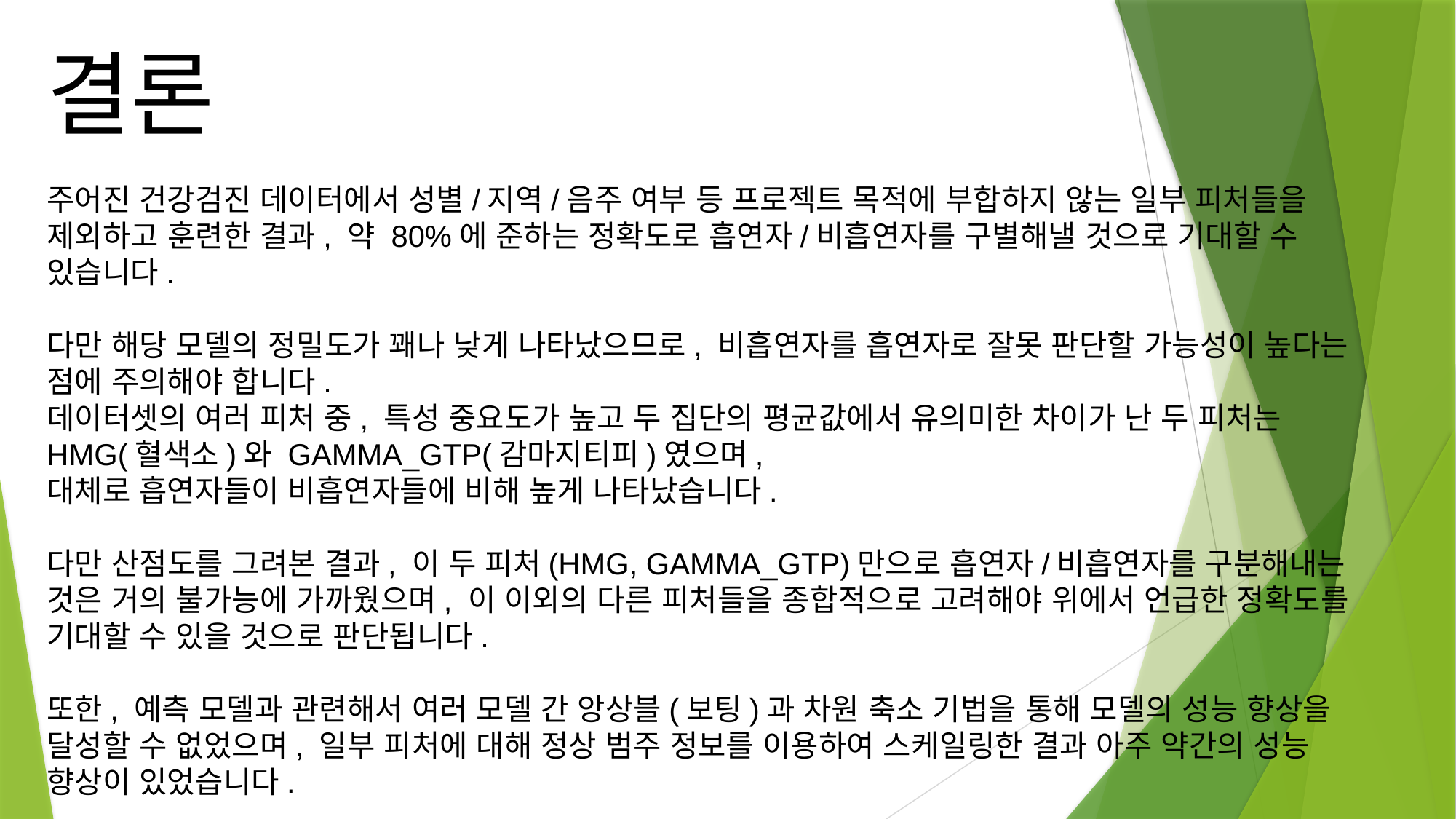

결론
주어진 건강검진 데이터에서 성별/지역/음주 여부 등 프로젝트 목적에 부합하지 않는 일부 피처들을 제외하고 훈련한 결과, 약 80%에 준하는 정확도로 흡연자/비흡연자를 구별해낼 것으로 기대할 수 있습니다.

다만 해당 모델의 정밀도가 꽤나 낮게 나타났으므로, 비흡연자를 흡연자로 잘못 판단할 가능성이 높다는 점에 주의해야 합니다.
데이터셋의 여러 피처 중, 특성 중요도가 높고 두 집단의 평균값에서 유의미한 차이가 난 두 피처는 HMG(혈색소)와 GAMMA_GTP(감마지티피)였으며,
대체로 흡연자들이 비흡연자들에 비해 높게 나타났습니다.

다만 산점도를 그려본 결과, 이 두 피처(HMG, GAMMA_GTP)만으로 흡연자/비흡연자를 구분해내는 것은 거의 불가능에 가까웠으며, 이 이외의 다른 피처들을 종합적으로 고려해야 위에서 언급한 정확도를 기대할 수 있을 것으로 판단됩니다.

또한, 예측 모델과 관련해서 여러 모델 간 앙상블(보팅)과 차원 축소 기법을 통해 모델의 성능 향상을 달성할 수 없었으며, 일부 피처에 대해 정상 범주 정보를 이용하여 스케일링한 결과 아주 약간의 성능 향상이 있었습니다.